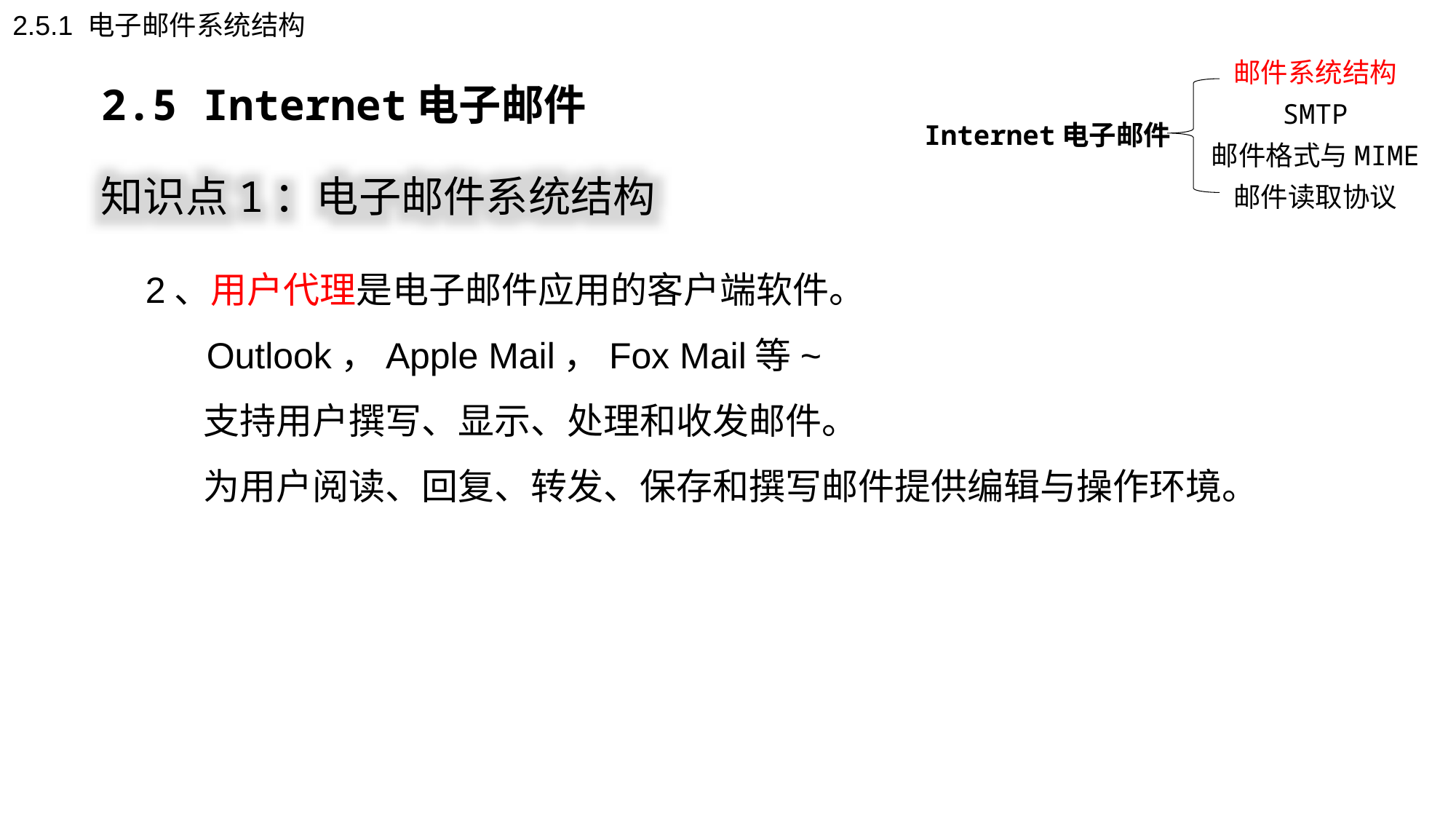

2.5.1 电子邮件系统结构
邮件系统结构

SMTP
Internet电子邮件
邮件格式与MIME
邮件读取协议
2.5 Internet电子邮件
知识点1：电子邮件系统结构
2、用户代理是电子邮件应用的客户端软件。
      Outlook，Apple Mail，Fox Mail等~
      支持用户撰写、显示、处理和收发邮件。
      为用户阅读、回复、转发、保存和撰写邮件提供编辑与操作环境。